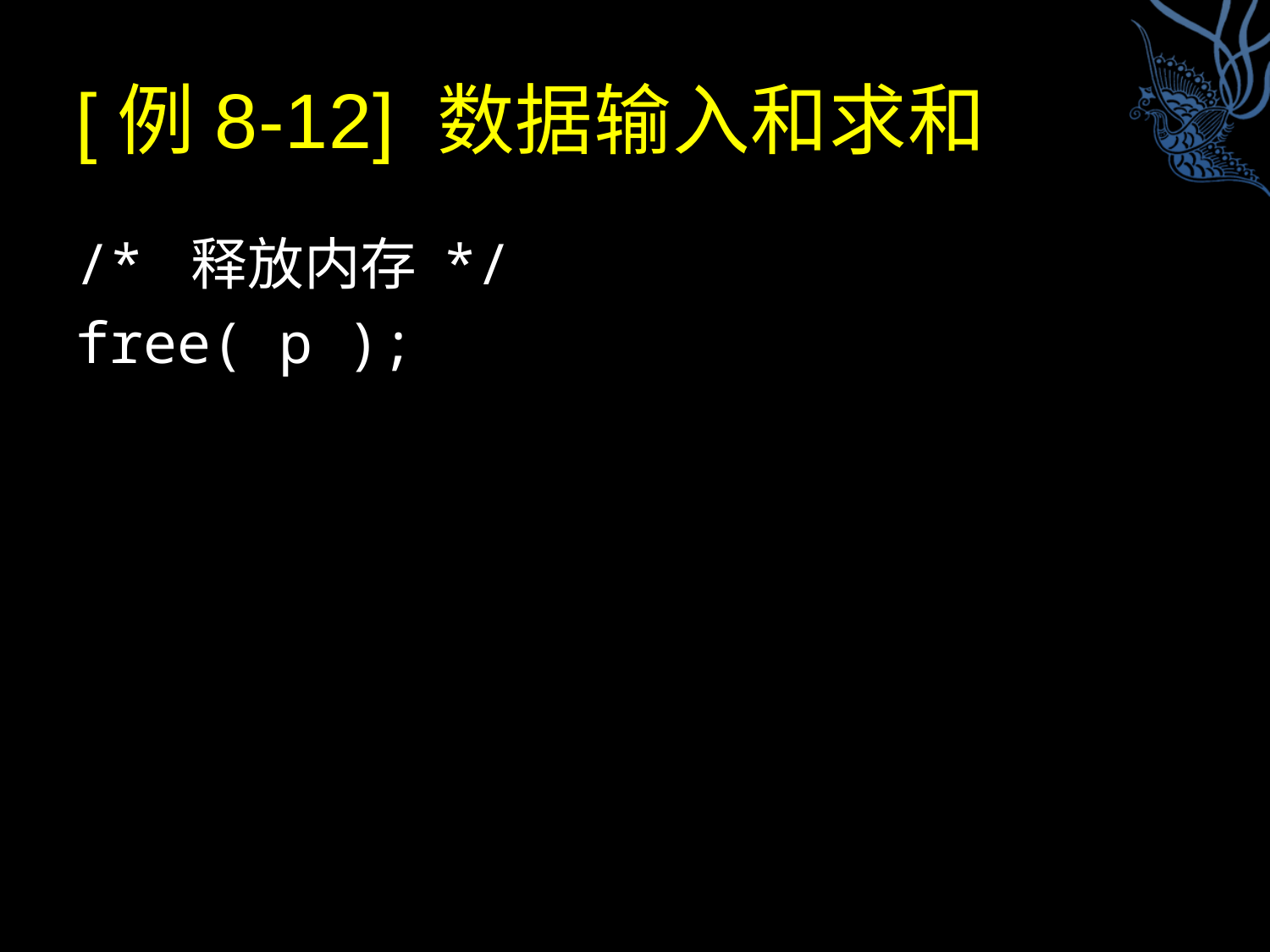

# [例8-12] 数据输入和求和
/* 释放内存 */
free( p );